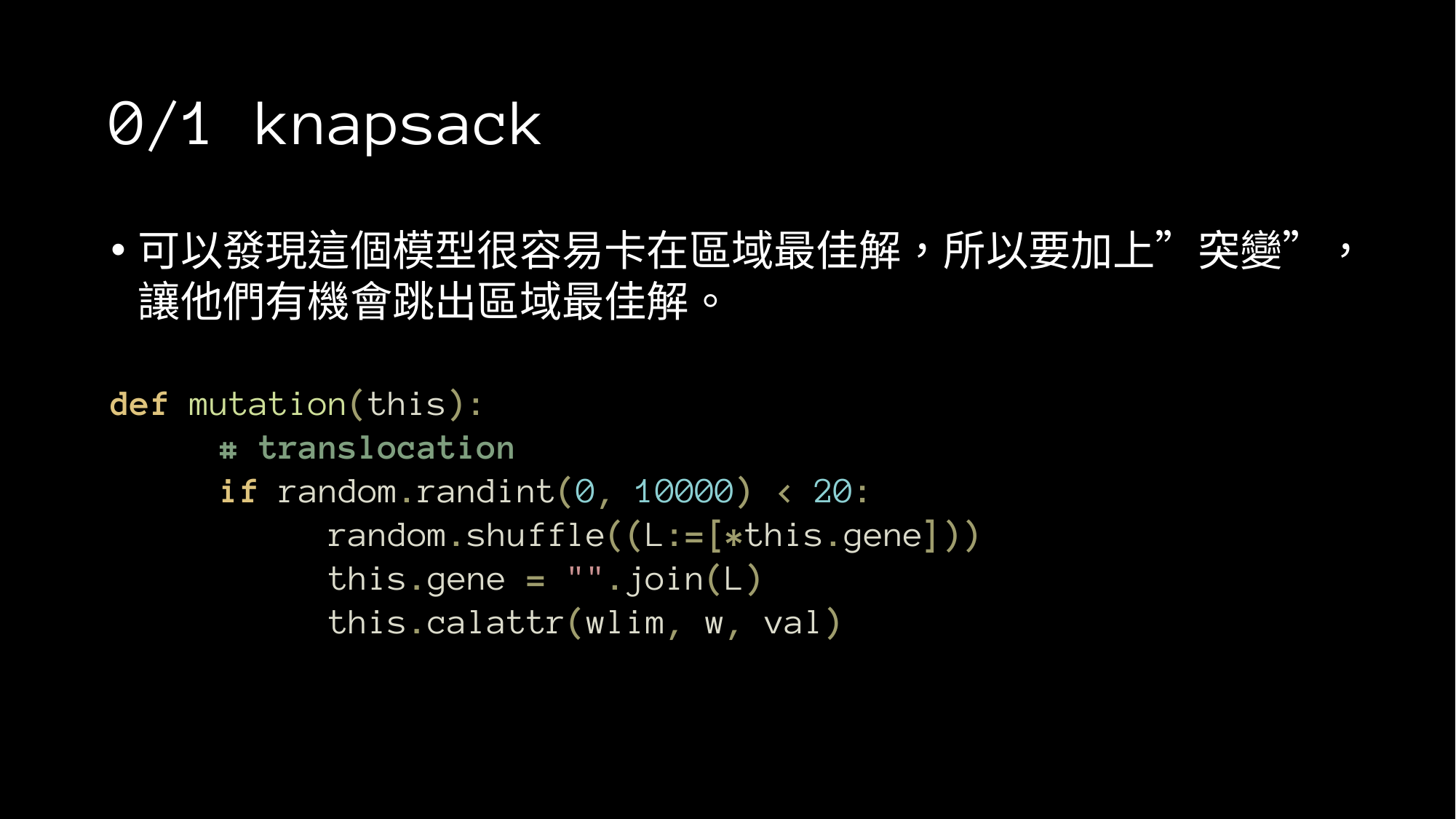

# 0/1 knapsack
可以發現這個模型很容易卡在區域最佳解，所以要加上”突變”，讓他們有機會跳出區域最佳解。
def mutation(this):
	# translocation
	if random.randint(0, 10000) < 20:
		random.shuffle((L:=[*this.gene]))
		this.gene = "".join(L)
		this.calattr(wlim, w, val)